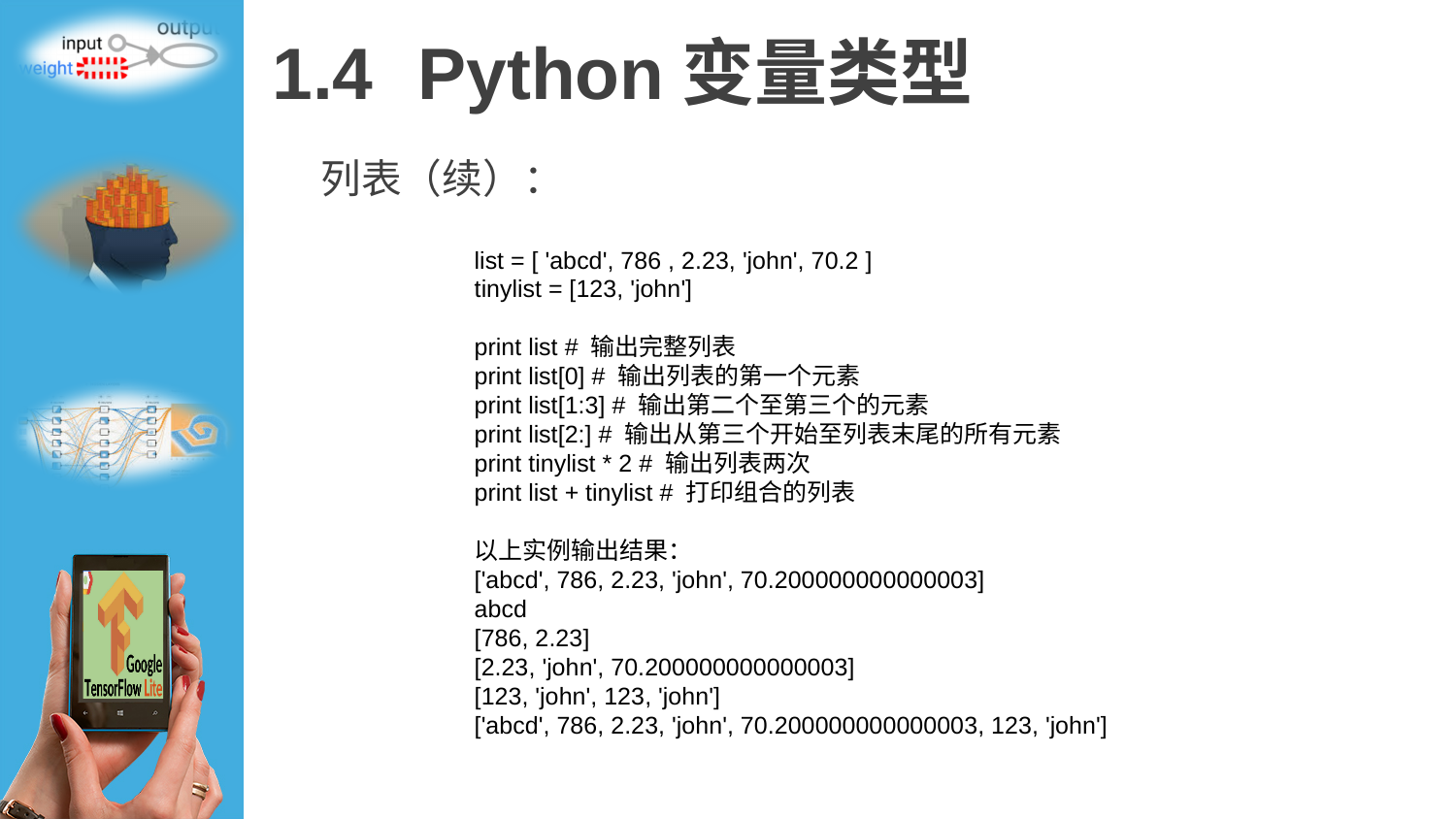

# 1.4 	Python变量类型
列表（续）：
list = [ 'abcd', 786 , 2.23, 'john', 70.2 ]
tinylist = [123, 'john']

print list # 输出完整列表
print list[0] # 输出列表的第一个元素
print list[1:3] # 输出第二个至第三个的元素
print list[2:] # 输出从第三个开始至列表末尾的所有元素
print tinylist * 2 # 输出列表两次
print list + tinylist # 打印组合的列表

以上实例输出结果：
['abcd', 786, 2.23, 'john', 70.200000000000003]
abcd
[786, 2.23]
[2.23, 'john', 70.200000000000003]
[123, 'john', 123, 'john']
['abcd', 786, 2.23, 'john', 70.200000000000003, 123, 'john']